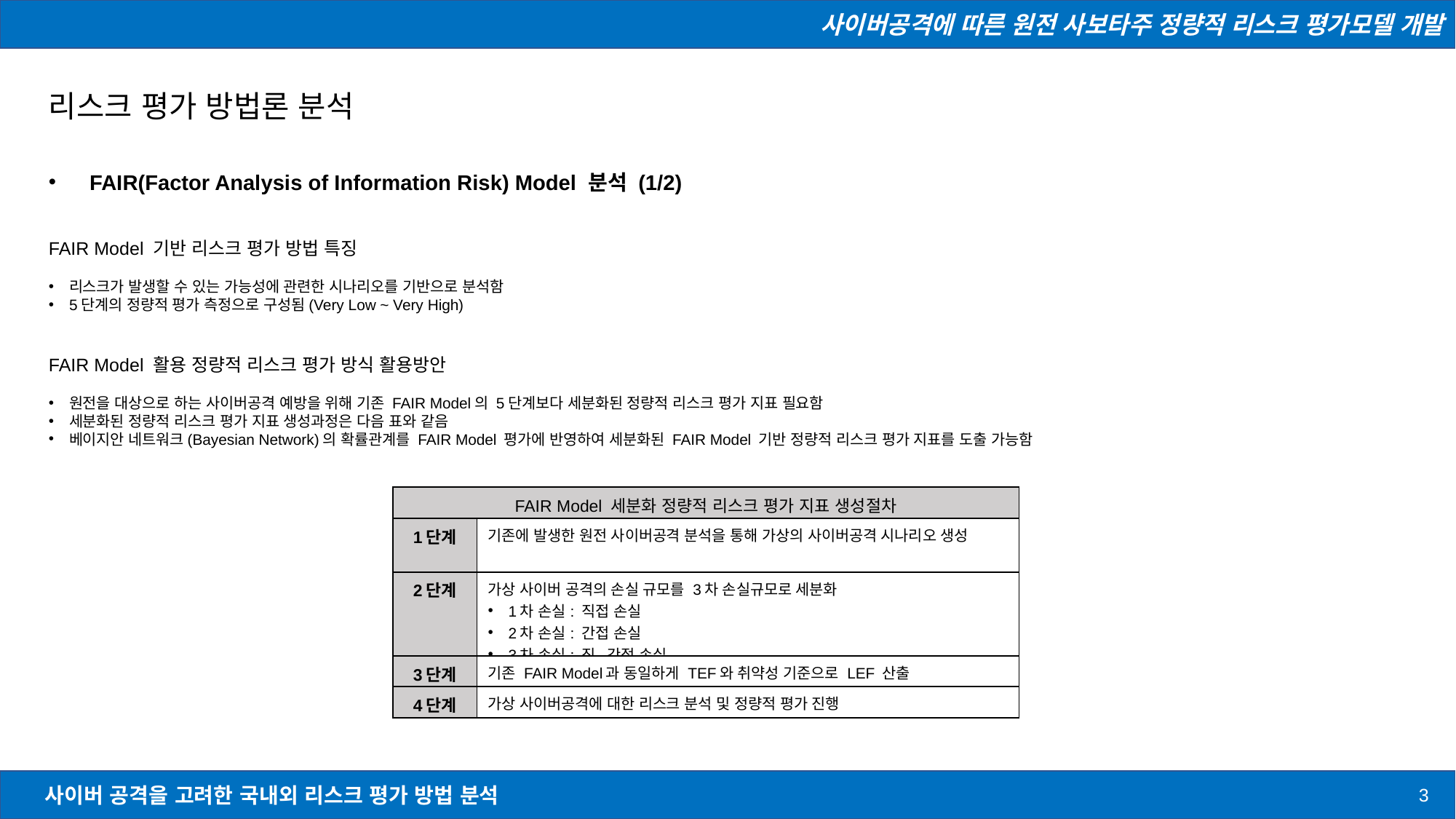

사이버공격에 따른 원전 사보타주 정량적 리스크 평가모델 개발
리스크 평가 방법론 분석
FAIR(Factor Analysis of Information Risk) Model 분석 (1/2)
FAIR Model 기반 리스크 평가 방법 특징

리스크가 발생할 수 있는 가능성에 관련한 시나리오를 기반으로 분석함
5단계의 정량적 평가 측정으로 구성됨(Very Low ~ Very High)

FAIR Model 활용 정량적 리스크 평가 방식 활용방안

원전을 대상으로 하는 사이버공격 예방을 위해 기존 FAIR Model의 5단계보다 세분화된 정량적 리스크 평가 지표 필요함
세분화된 정량적 리스크 평가 지표 생성과정은 다음 표와 같음
베이지안 네트워크(Bayesian Network)의 확률관계를 FAIR Model 평가에 반영하여 세분화된 FAIR Model 기반 정량적 리스크 평가 지표를 도출 가능함
| FAIR Model 세분화 정량적 리스크 평가 지표 생성절차 |  |
| --- | --- |
| 1단계 | 기존에 발생한 원전 사이버공격 분석을 통해 가상의 사이버공격 시나리오 생성 |
| 2단계 | 가상 사이버 공격의 손실 규모를 3차 손실규모로 세분화 1차 손실: 직접 손실 2차 손실: 간접 손실 3차 손실: 직,간접 손실 |
| 3단계 | 기존 FAIR Model과 동일하게 TEF와 취약성 기준으로 LEF 산출 |
| 4단계 | 가상 사이버공격에 대한 리스크 분석 및 정량적 평가 진행 |

3
사이버 공격을 고려한 국내외 리스크 평가 방법 분석